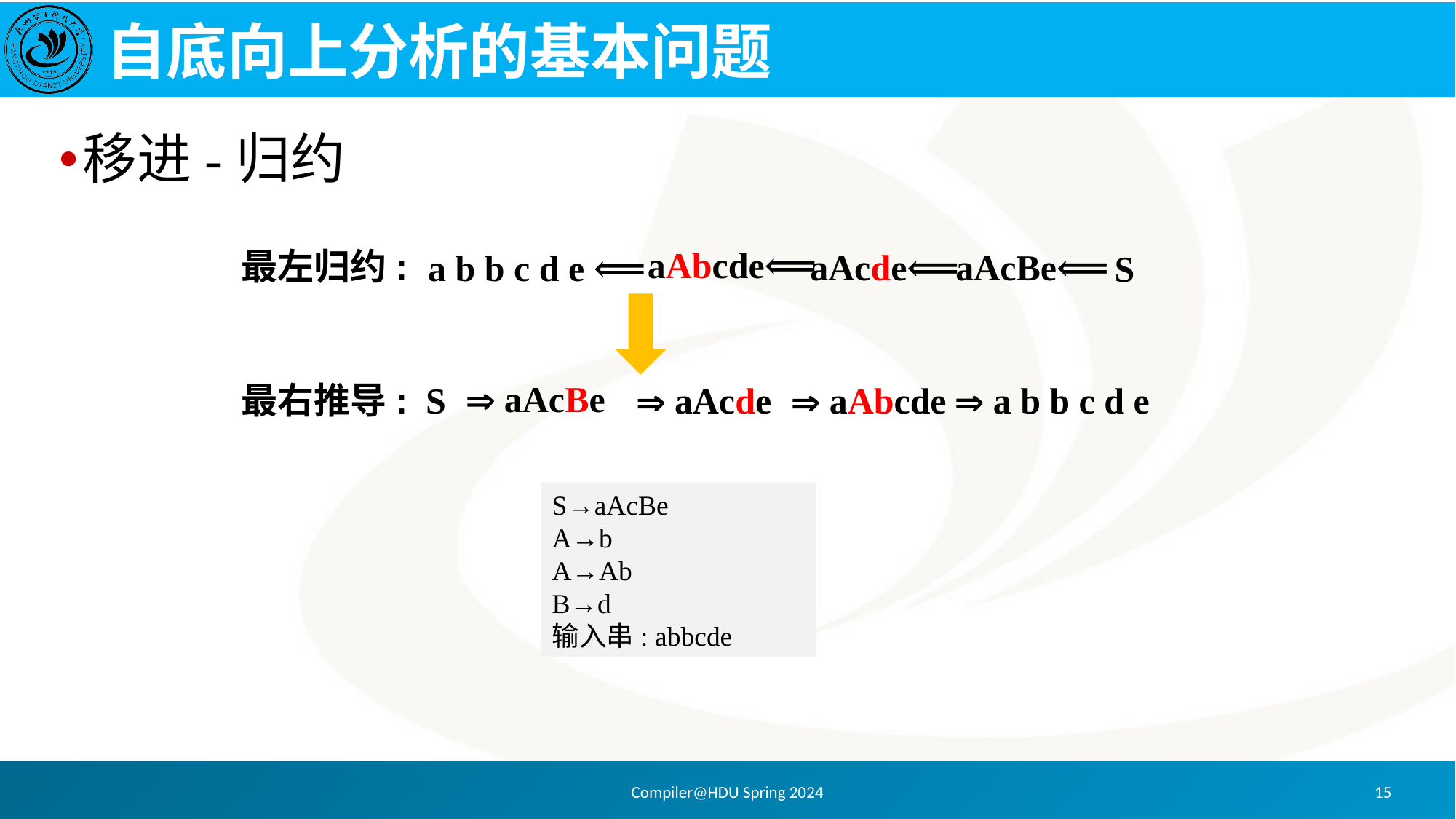

# 自底向上分析的基本问题
移进-归约
aAbcde⟸
最左归约:
aAcBe⟸
aAcde⟸
a b b c d e ⟸
S

⇒ aAcBe
⇒ a b b c d e
最右推导:
S
⇒ aAcde
⇒ aAbcde
S→aAcBe
A→b
A→Ab
B→d
输入串: abbcde
Compiler@HDU Spring 2024
15